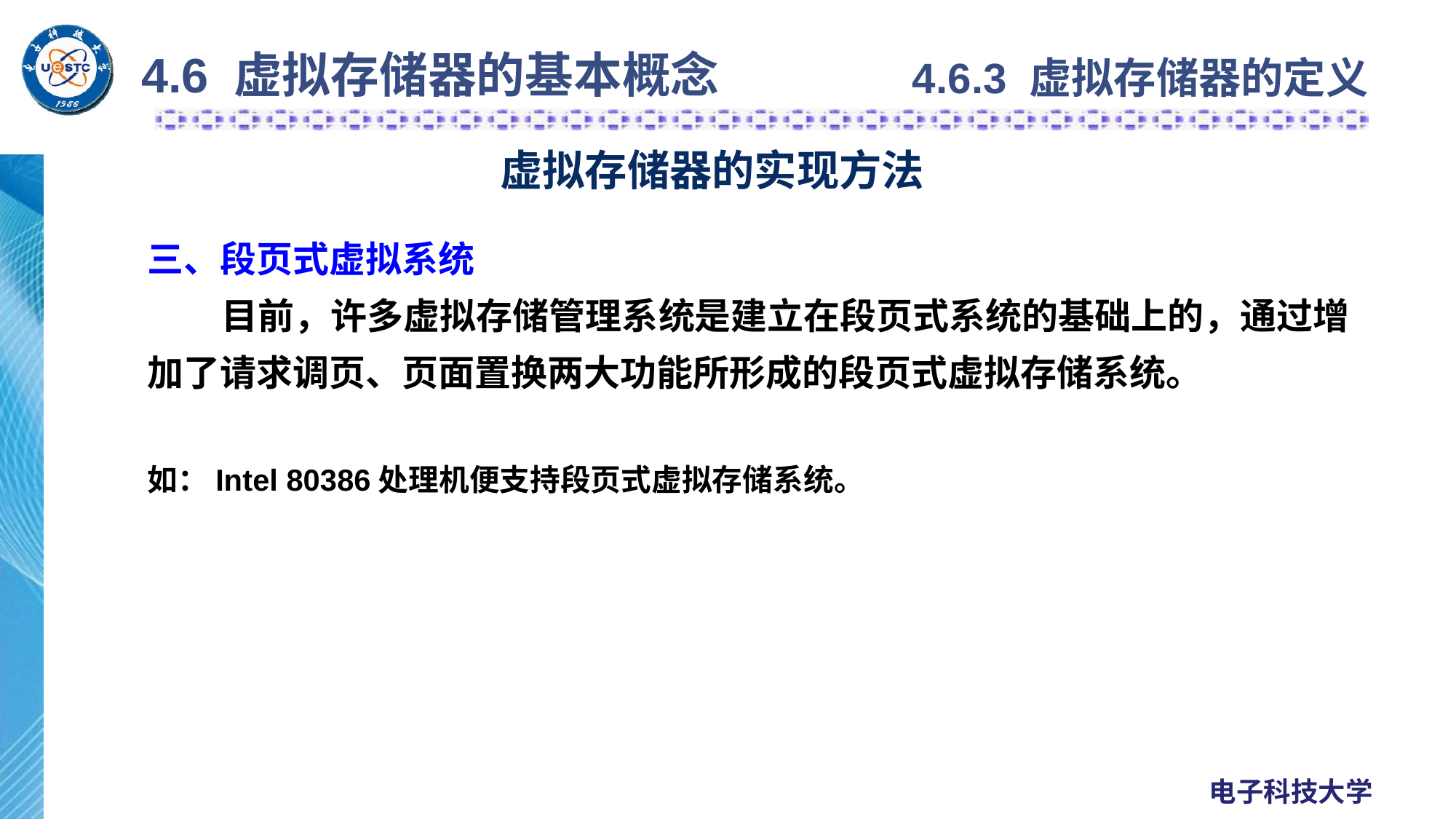

4.6 虚拟存储器的基本概念
# 4.6.3 虚拟存储器的定义
虚拟存储器的实现方法
三、段页式虚拟系统
        目前，许多虚拟存储管理系统是建立在段页式系统的基础上的，通过增加了请求调页、页面置换两大功能所形成的段页式虚拟存储系统。

如：Intel 80386处理机便支持段页式虚拟存储系统。